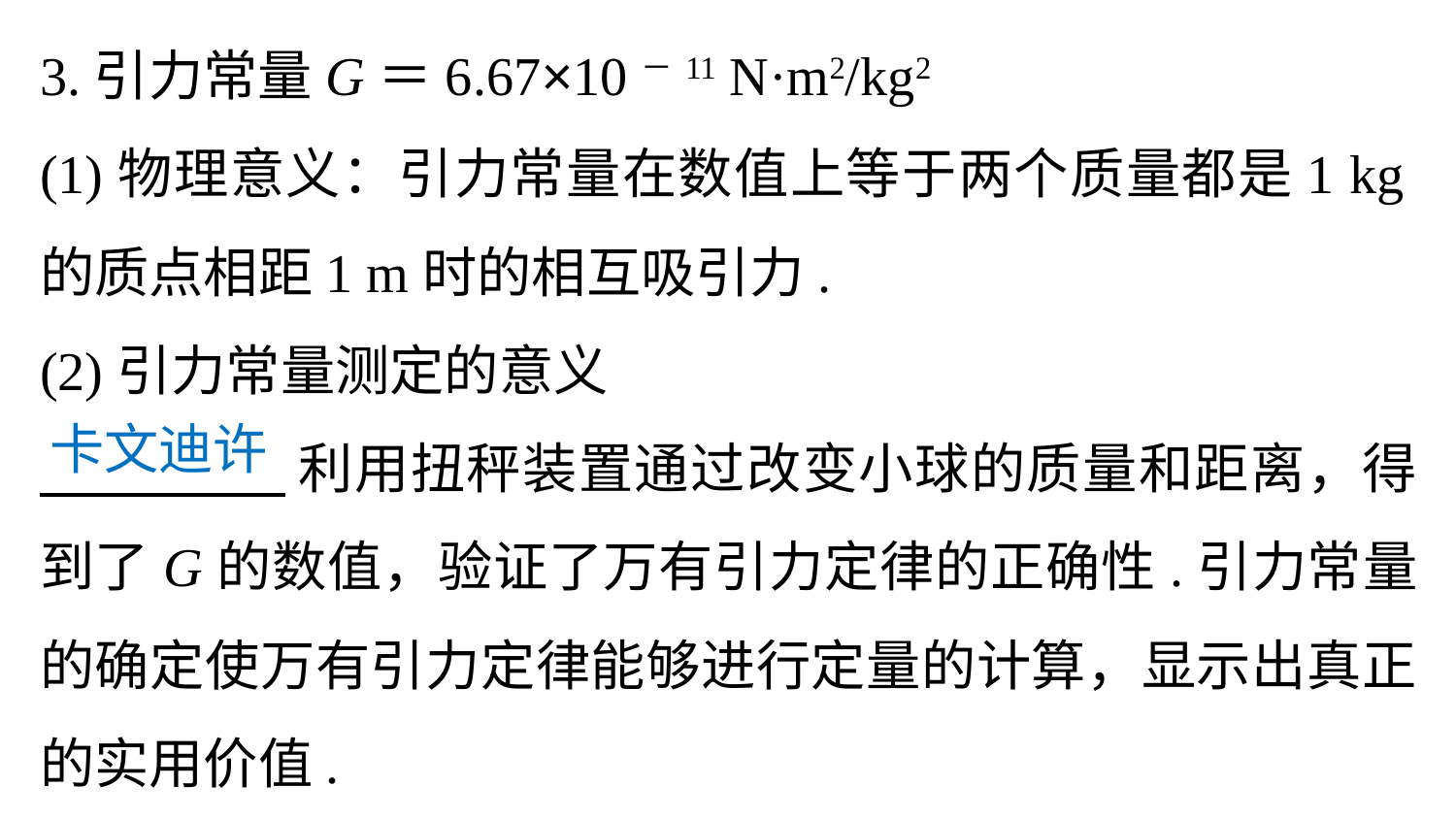

3.引力常量G＝6.67×10－11 N·m2/kg2
(1)物理意义：引力常量在数值上等于两个质量都是1 kg的质点相距1 m时的相互吸引力.
(2)引力常量测定的意义
                  利用扭秤装置通过改变小球的质量和距离，得到了G的数值，验证了万有引力定律的正确性.引力常量的确定使万有引力定律能够进行定量的计算，显示出真正的实用价值.
卡文迪许